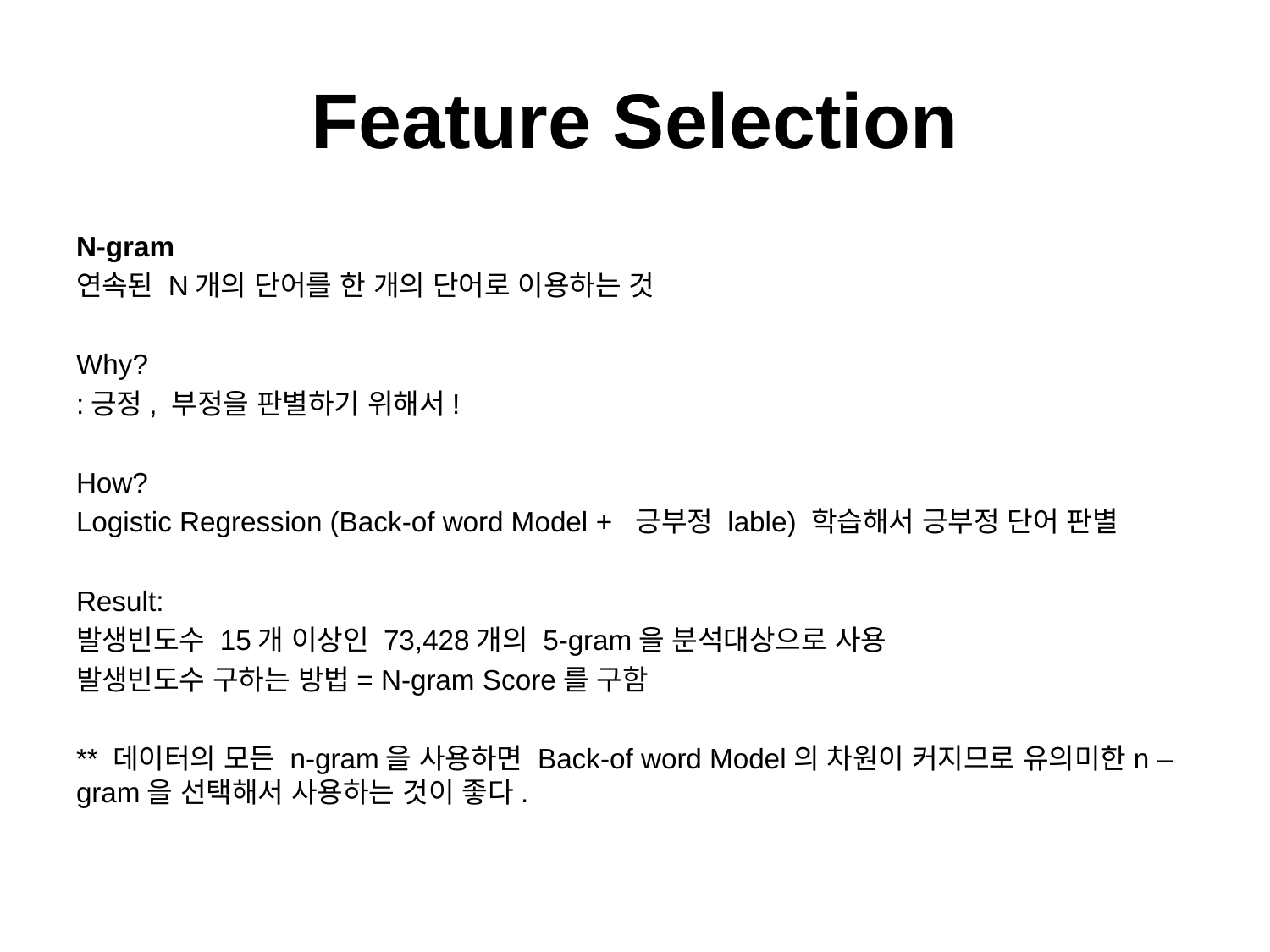

# Feature Selection
N-gram
연속된 N개의 단어를 한 개의 단어로 이용하는 것

Why?
:긍정, 부정을 판별하기 위해서!

How?
Logistic Regression (Back-of word Model +  긍부정 lable) 학습해서 긍부정 단어 판별

Result:
발생빈도수 15개 이상인 73,428개의 5-gram을 분석대상으로 사용
발생빈도수 구하는 방법= N-gram Score를 구함

** 데이터의 모든 n-gram을 사용하면 Back-of word Model의 차원이 커지므로 유의미한n –gram을 선택해서 사용하는 것이 좋다.